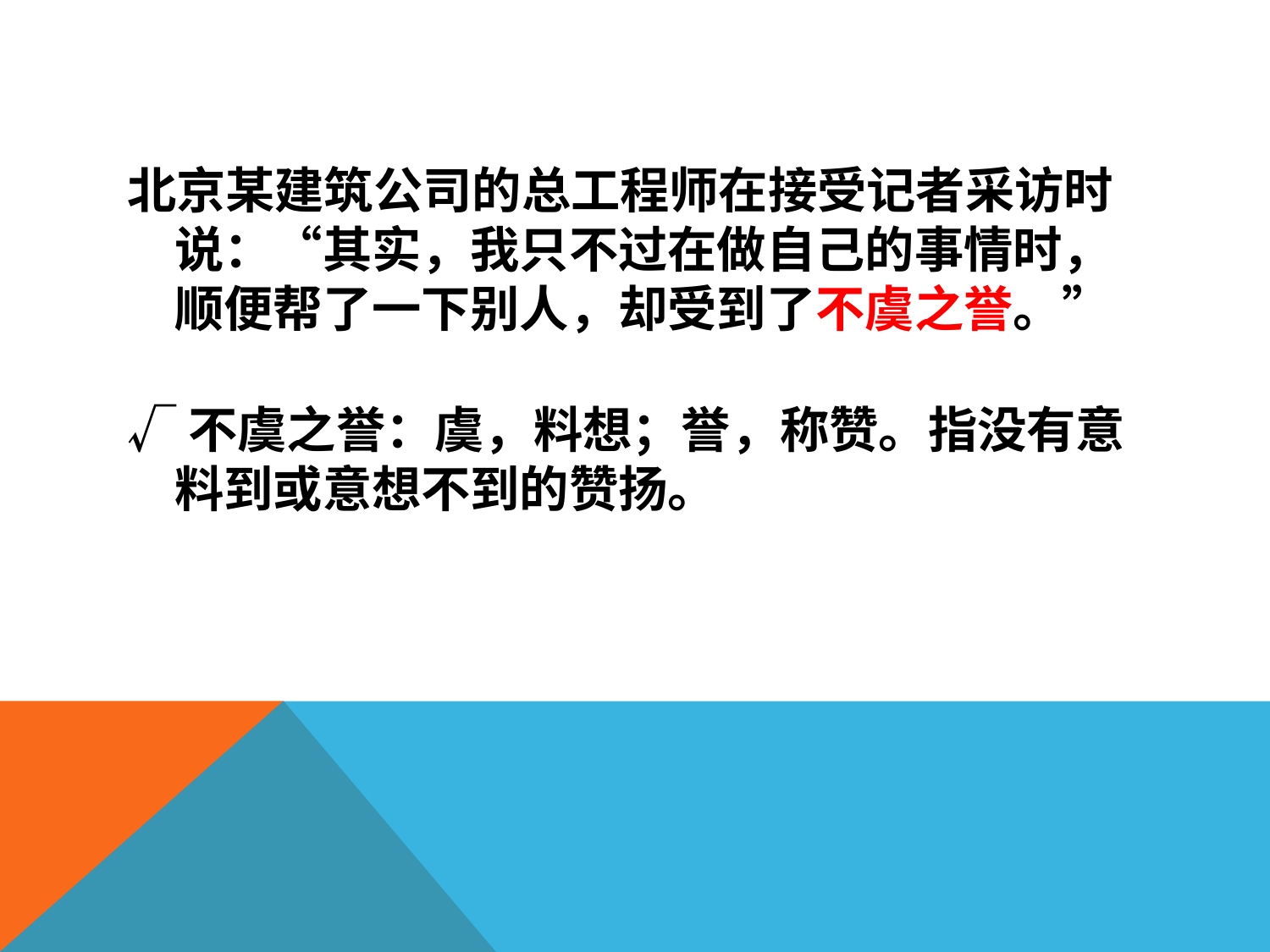

#
北京某建筑公司的总工程师在接受记者采访时说：“其实，我只不过在做自己的事情时，顺便帮了一下别人，却受到了不虞之誉。”

√不虞之誉：虞，料想；誉，称赞。指没有意料到或意想不到的赞扬。